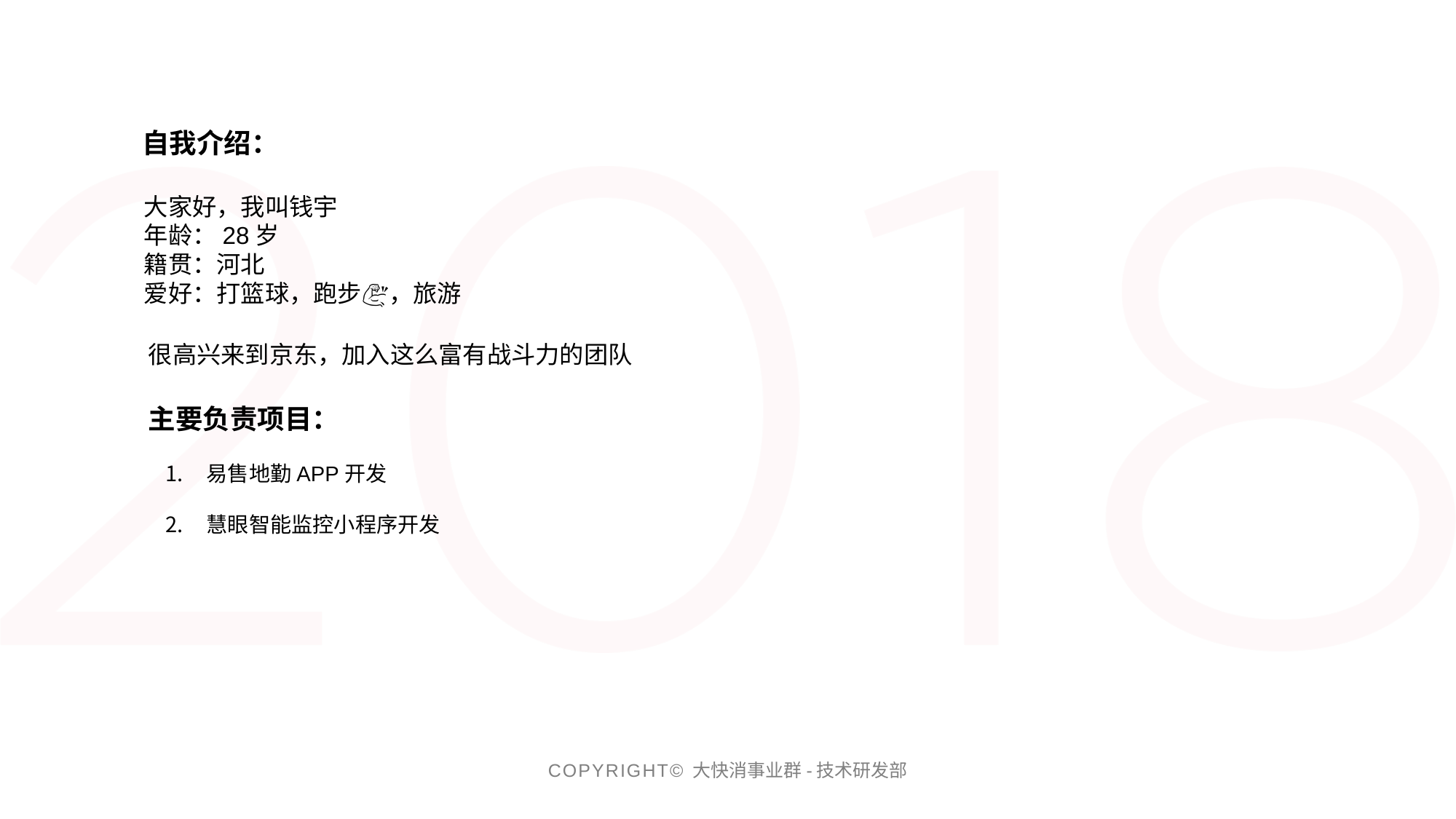

自我介绍：

     大家好，我叫钱宇
     年龄：28岁
     籍贯：河北
     爱好：打篮球，跑步💪，旅游

     很高兴来到京东，加入这么富有战斗力的团队

     主要负责项目：

易售地勤APP开发

慧眼智能监控小程序开发

COPYRIGHT© 大快消事业群-技术研发部